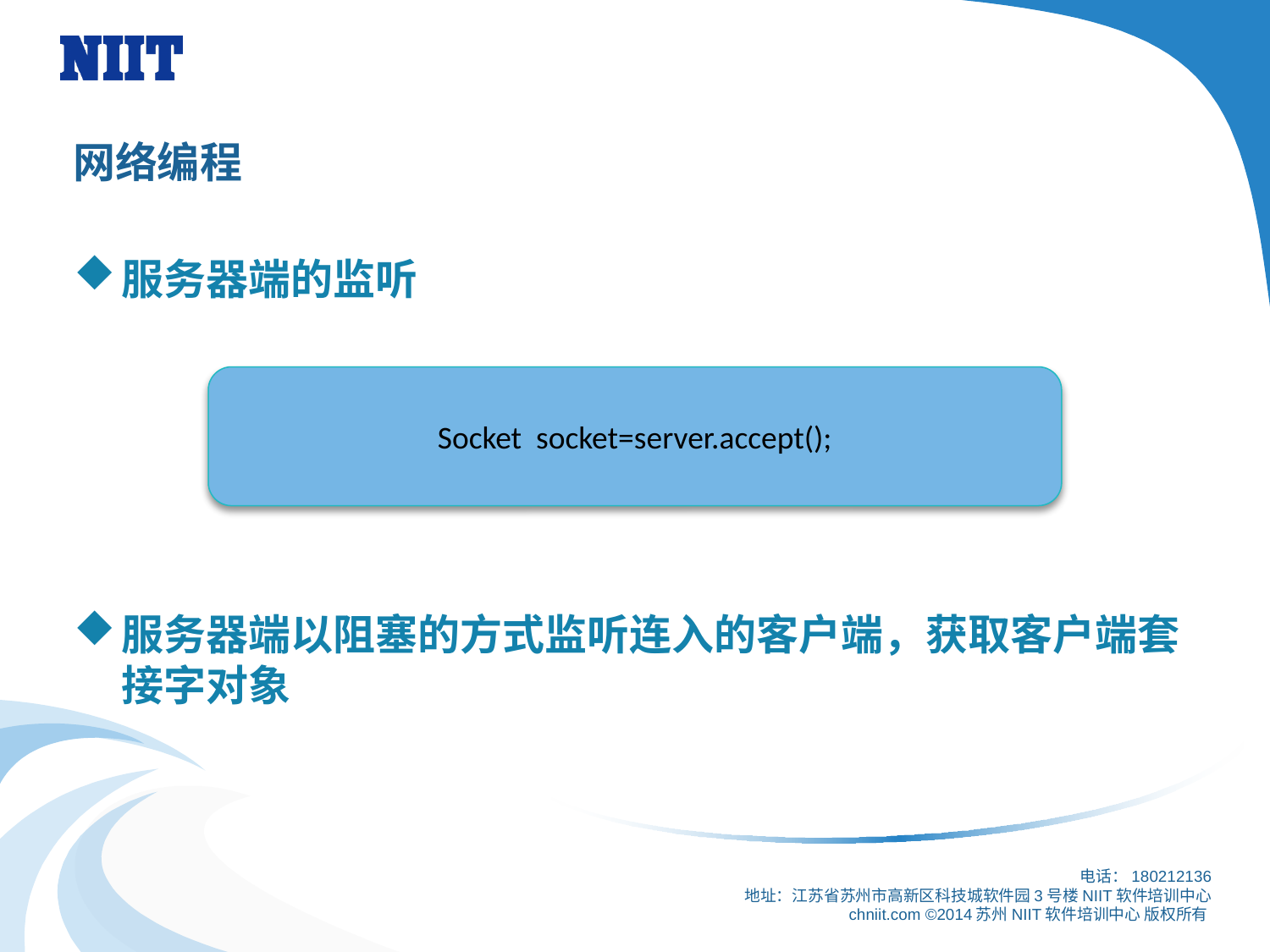

# 网络编程
服务器端的监听

服务器端以阻塞的方式监听连入的客户端，获取客户端套接字对象

Socket  socket=server.accept();